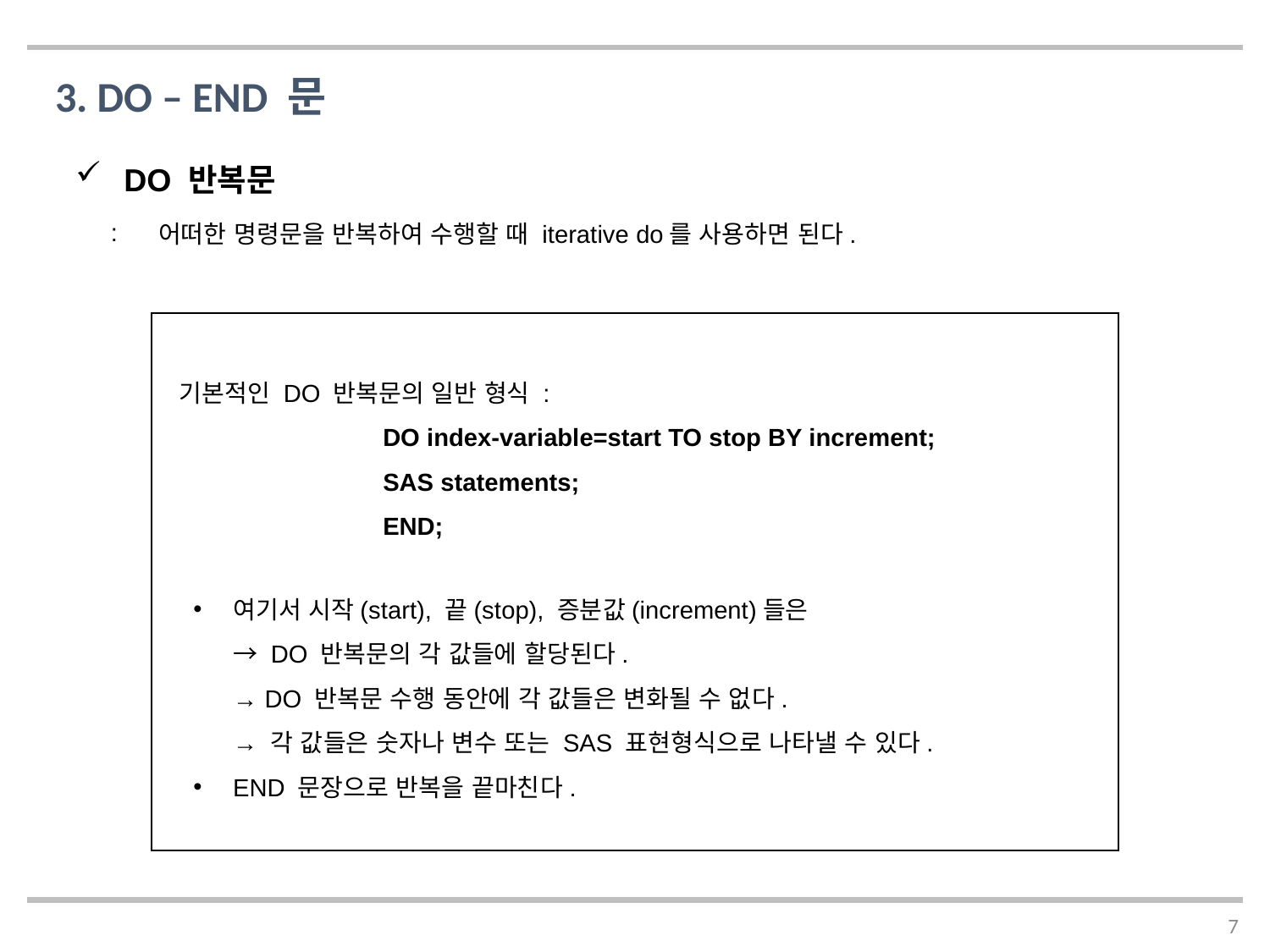

3. DO – END 문
 DO 반복문
어떠한 명령문을 반복하여 수행할 때 iterative do를 사용하면 된다.

기본적인 DO 반복문의 일반 형식 :
	           DO index-variable=start TO stop BY increment;
	           SAS statements;
	           END;
여기서 시작(start), 끝(stop), 증분값(increment)들은
→ DO 반복문의 각 값들에 할당된다.
→ DO 반복문 수행 동안에 각 값들은 변화될 수 없다.
→ 각 값들은 숫자나 변수 또는 SAS 표현형식으로 나타낼 수 있다.
END 문장으로 반복을 끝마친다.